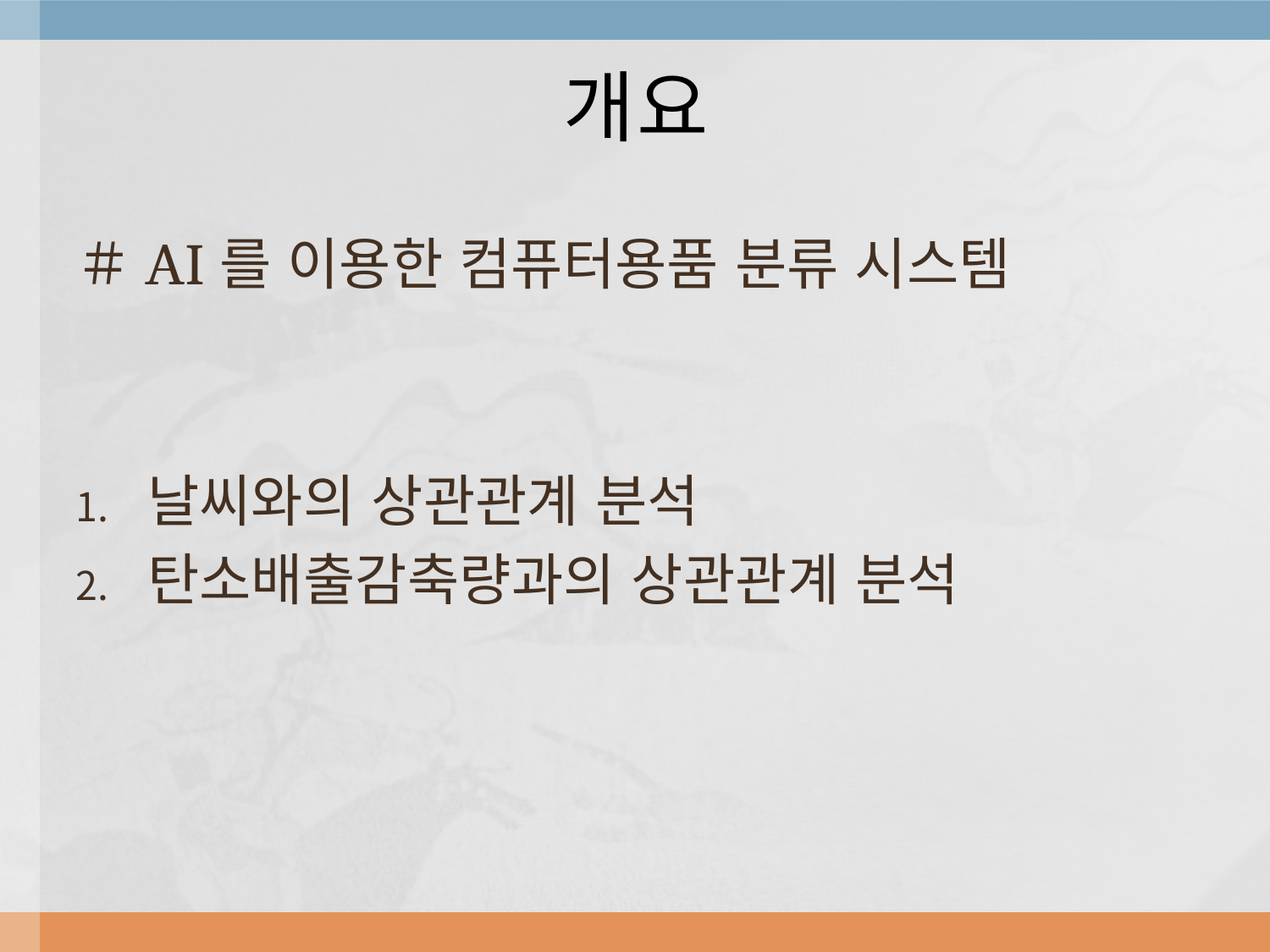

# 개요
＃AI를 이용한 컴퓨터용품 분류 시스템

날씨와의 상관관계 분석
탄소배출감축량과의 상관관계 분석